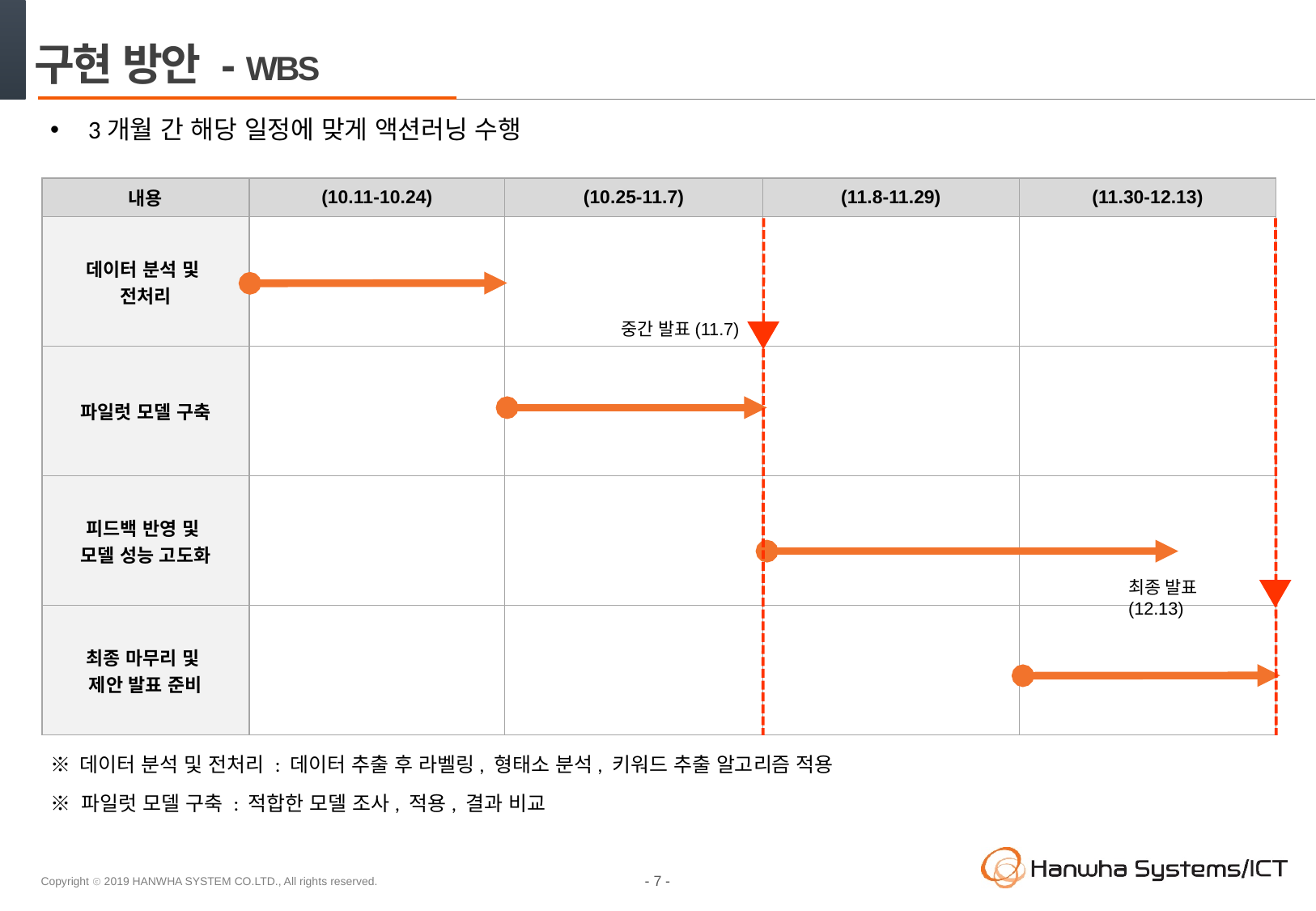

# 구현 방안 - WBS
3개월 간 해당 일정에 맞게 액션러닝 수행
| 내용 | (10.11-10.24) | (10.25-11.7) | (11.8-11.29) | (11.30-12.13) |
| --- | --- | --- | --- | --- |
| 데이터 분석 및 전처리 |  |  |  |  |
| 파일럿 모델 구축 |  |  |  |  |
| 피드백 반영 및 모델 성능 고도화 |  |  |  |  |
| 최종 마무리 및 제안 발표 준비 |  |  |  |  |
중간 발표(11.7)

최종 발표(12.13)

※ 데이터 분석 및 전처리 : 데이터 추출 후 라벨링, 형태소 분석, 키워드 추출 알고리즘 적용
※ 파일럿 모델 구축 : 적합한 모델 조사, 적용, 결과 비교